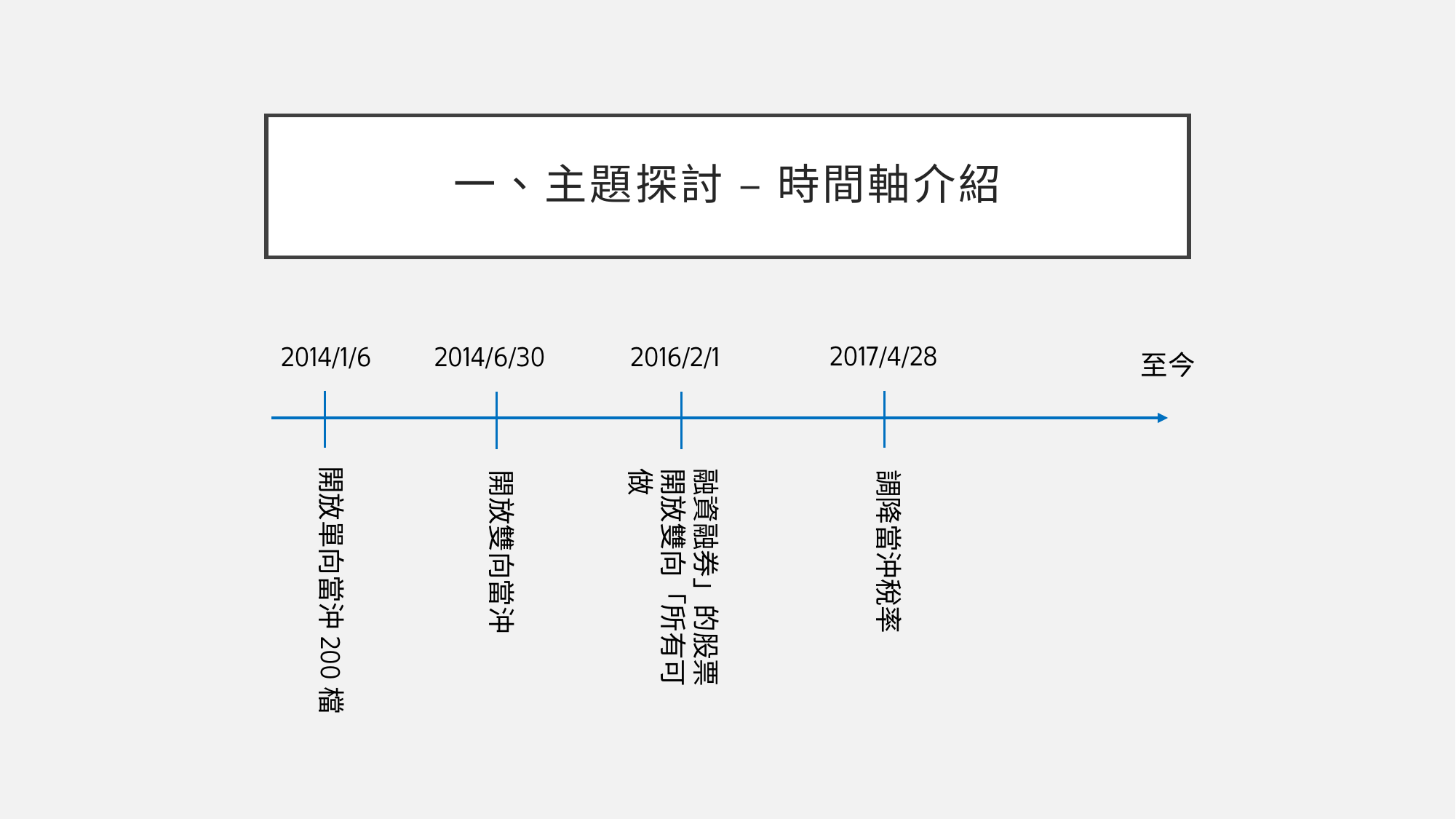

# 一、主題探討 – 時間軸介紹
2017/4/28
2014/6/30
2016/2/1
2014/1/6
至今
開放單向當沖200檔
融資融券」的股票
開放雙向「所有可做
調降當沖稅率
開放雙向當沖